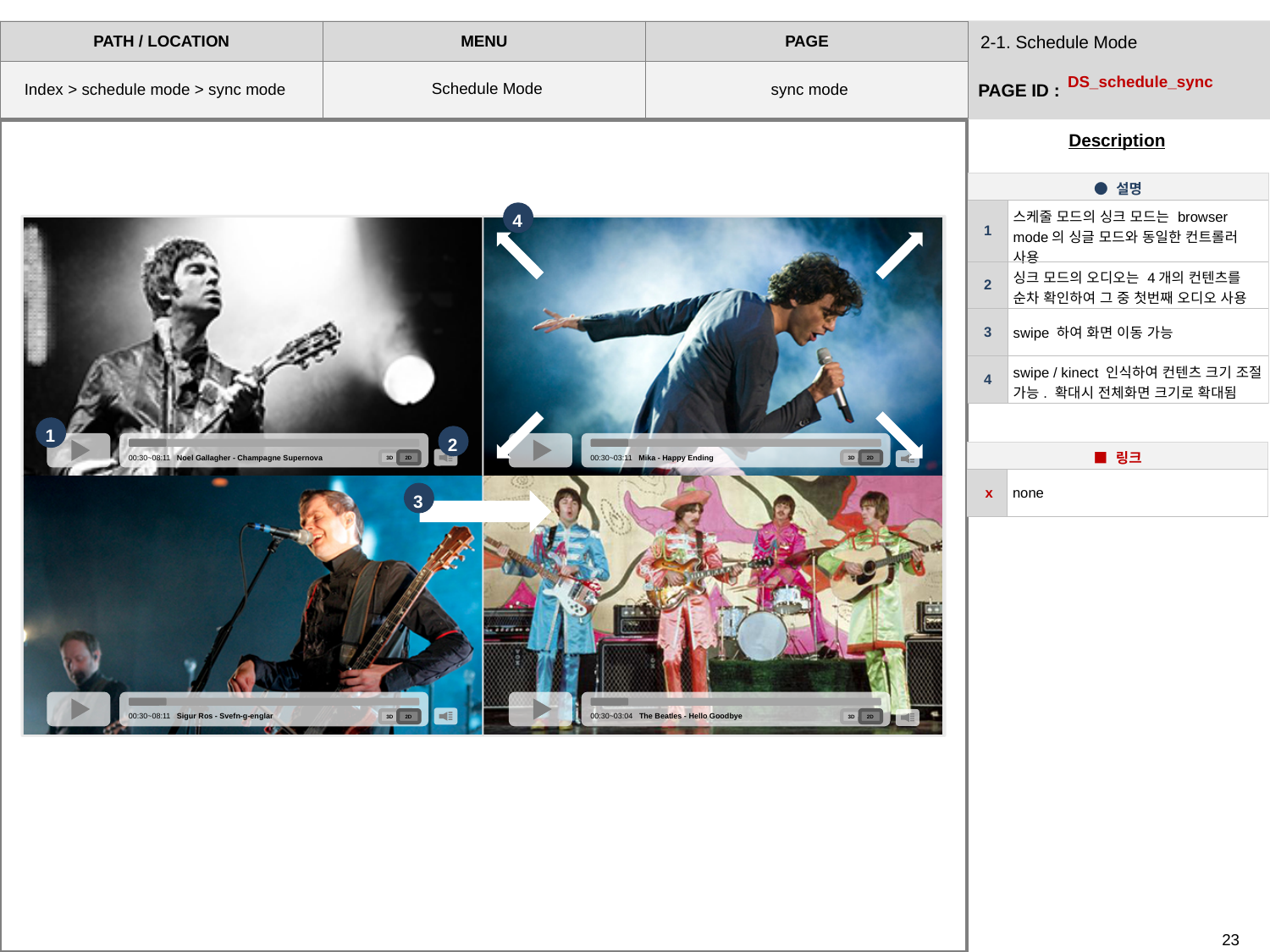

2-1. Schedule Mode
DS_schedule_sync
Schedule Mode
sync mode
Index > schedule mode > sync mode
| ● 설명 |  |
| --- | --- |
| 1 | 스케줄 모드의 싱크 모드는 browser mode의 싱글 모드와 동일한 컨트롤러 사용 |
| 2 | 싱크 모드의 오디오는 4개의 컨텐츠를 순차 확인하여 그 중 첫번째 오디오 사용 |
| 3 | swipe 하여 화면 이동 가능 |
| 4 | swipe / kinect 인식하여 컨텐츠 크기 조절 가능. 확대시 전체화면 크기로 확대됨 |
4

1

2

00:30~08:11   Noel Gallagher - Champagne Supernova
3D
2D

00:30~03:11   Mika - Happy Ending
3D
2D

| ■ 링크 |  |
| --- | --- |
| x | none |
3

00:30~08:11   Sigur Ros - Svefn-g-englar
3D
2D

00:30~03:04   The Beatles - Hello Goodbye
3D
2D

23